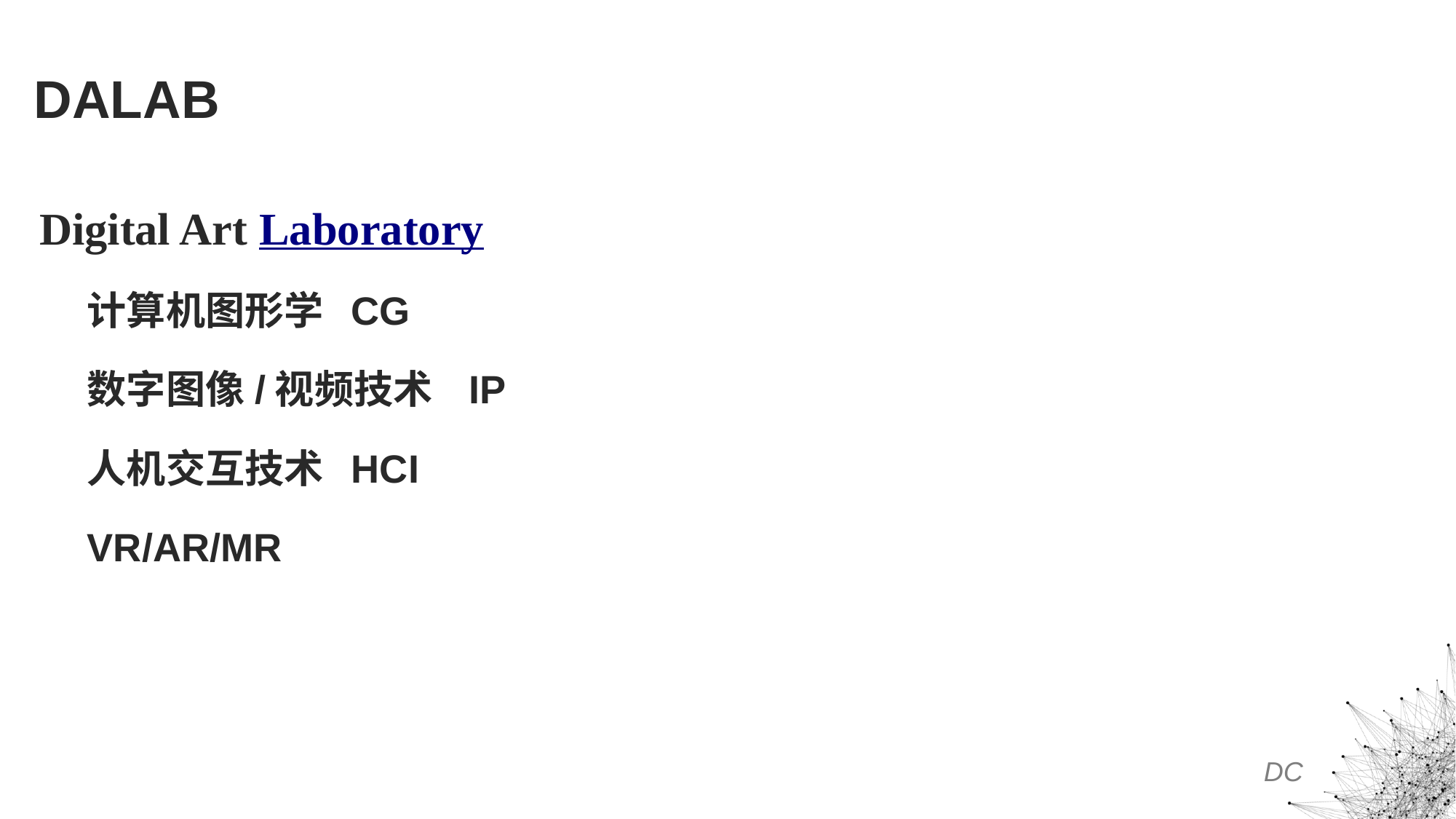

# DALAB
Digital Art Laboratory
计算机图形学  CG
数字图像/视频技术   IP
人机交互技术  HCI
VR/AR/MR
DC